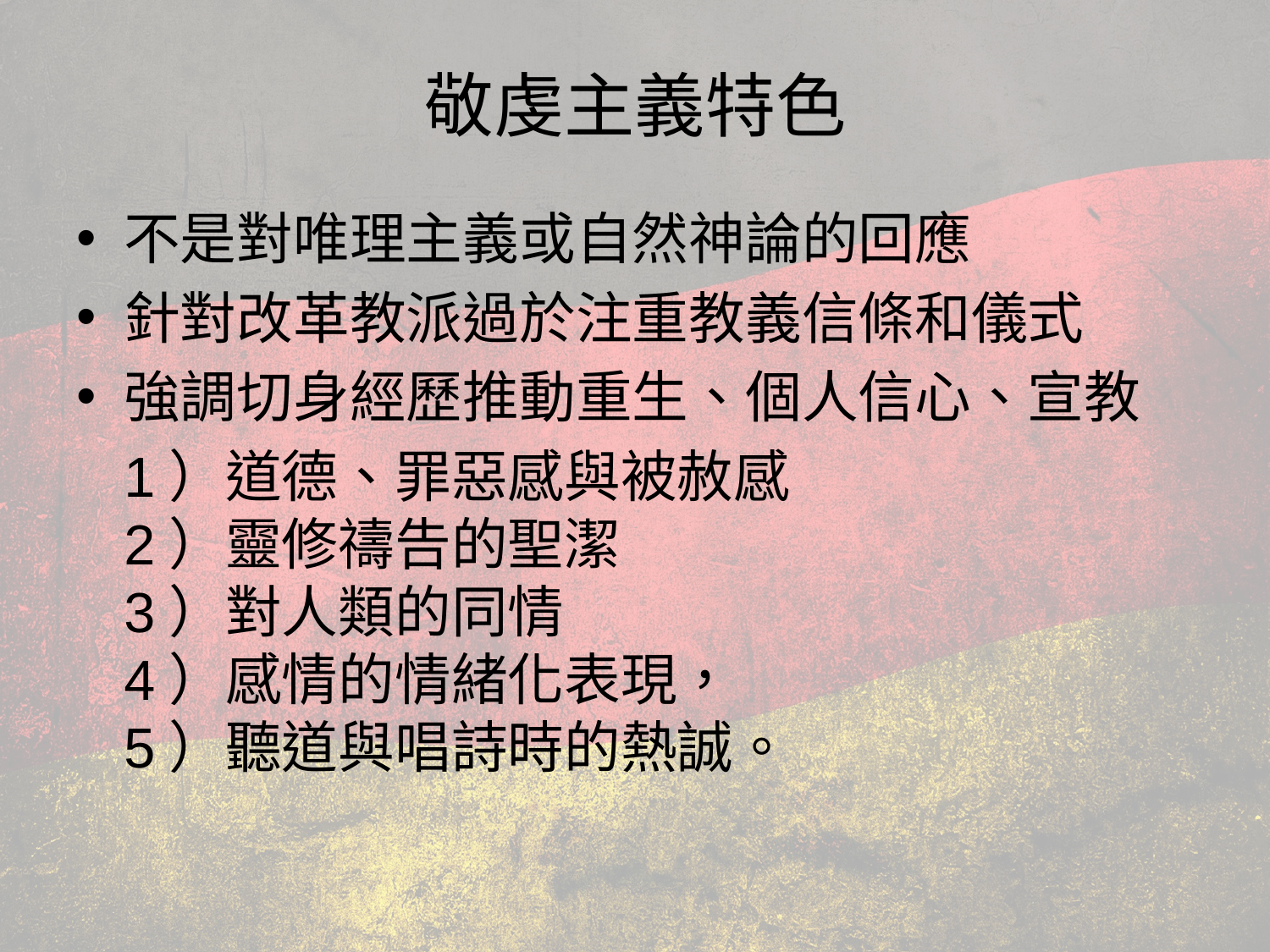

# 敬虔主義特色
不是對唯理主義或自然神論的回應
針對改革教派過於注重教義信條和儀式
強調切身經歷推動重生、個人信心、宣教
	1）道德、罪惡感與被赦感
2）靈修禱告的聖潔
3）對人類的同情
4）感情的情緒化表現，
5）聽道與唱詩時的熱誠。